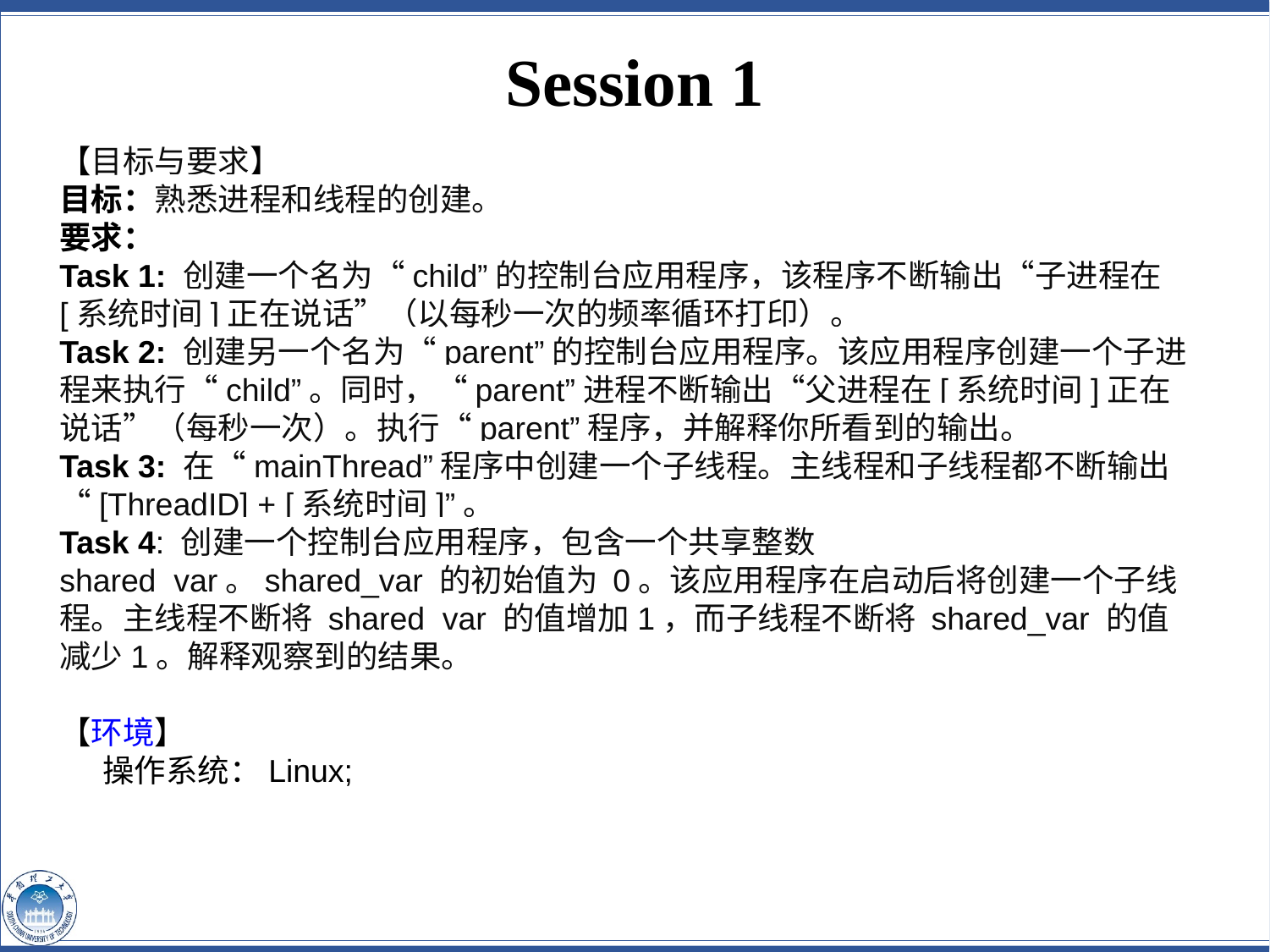

# Session 1
【目标与要求】
目标：熟悉进程和线程的创建。
要求：
Task 1: 创建一个名为“child”的控制台应用程序，该程序不断输出“子进程在[系统时间]正在说话”（以每秒一次的频率循环打印）。
Task 2: 创建另一个名为“parent”的控制台应用程序。该应用程序创建一个子进程来执行“child”。同时，“parent”进程不断输出“父进程在[系统时间]正在说话”（每秒一次）。执行“parent”程序，并解释你所看到的输出。
Task 3: 在“mainThread”程序中创建一个子线程。主线程和子线程都不断输出“[ThreadID] + [系统时间]”。
Task 4: 创建一个控制台应用程序，包含一个共享整数 shared_var。shared_var 的初始值为 0。该应用程序在启动后将创建一个子线程。主线程不断将 shared_var 的值增加1，而子线程不断将 shared_var 的值减少1。解释观察到的结果。

【环境】
操作系统：Linux;